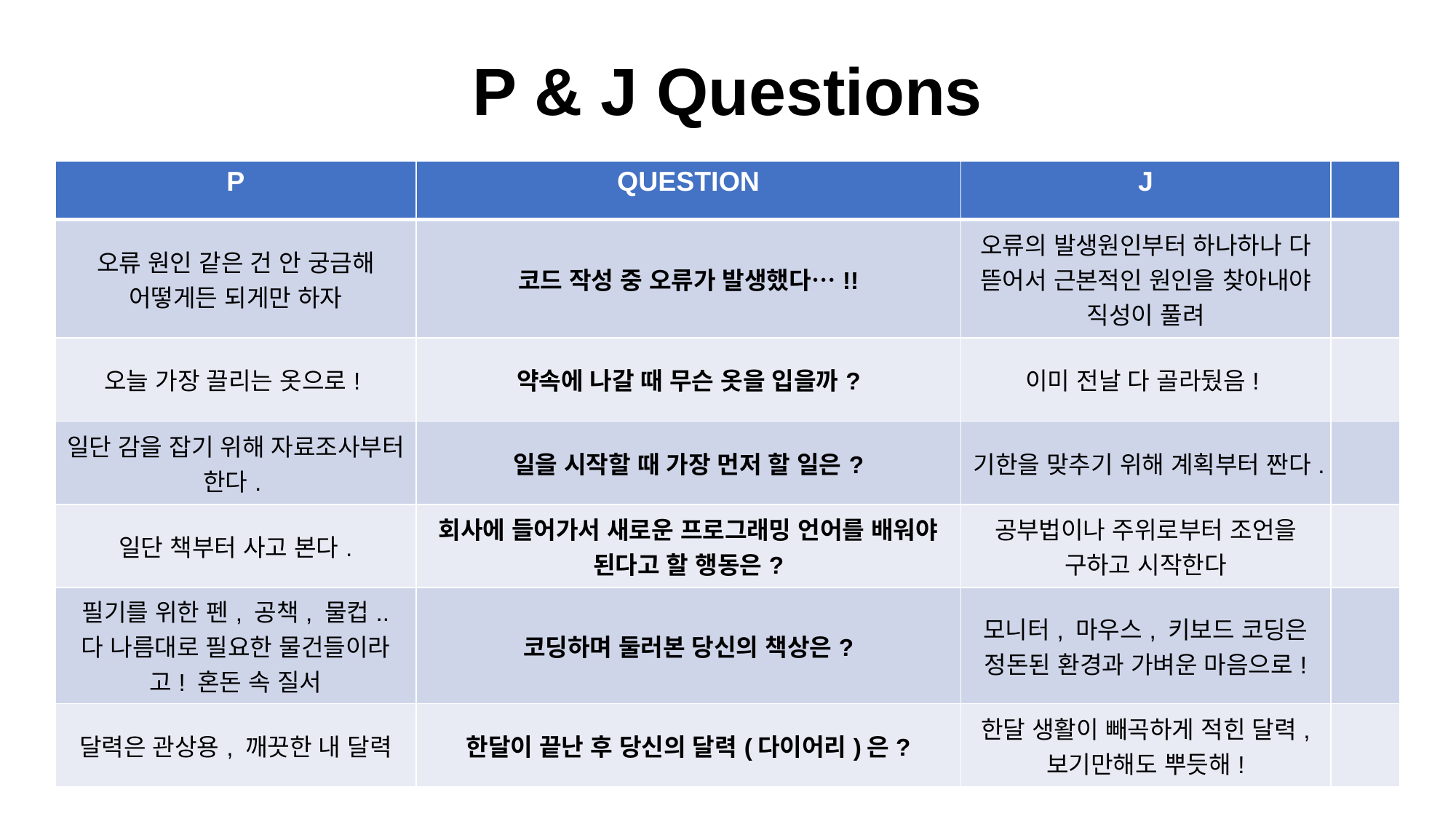

# P & J Questions
| P | QUESTION | J |  |
| --- | --- | --- | --- |
| 오류 원인 같은 건 안 궁금해 어떻게든 되게만 하자 | 코드 작성 중 오류가 발생했다…!! | 오류의 발생원인부터 하나하나 다 뜯어서 근본적인 원인을 찾아내야 직성이 풀려 |  |
| 오늘 가장 끌리는 옷으로! | 약속에 나갈 때 무슨 옷을 입을까? | 이미 전날 다 골라뒀음! |  |
| 일단 감을 잡기 위해 자료조사부터 한다. | 일을 시작할 때 가장 먼저 할 일은? | 기한을 맞추기 위해 계획부터 짠다. |  |
| 일단 책부터 사고 본다. | 회사에 들어가서 새로운 프로그래밍 언어를 배워야 된다고 할 행동은? | 공부법이나 주위로부터 조언을 구하고 시작한다 |  |
| 필기를 위한 펜, 공책, 물컵.. 다 나름대로 필요한 물건들이라고! 혼돈 속 질서 | 코딩하며 둘러본 당신의 책상은? | 모니터, 마우스, 키보드 코딩은 정돈된 환경과 가벼운 마음으로! |  |
| 달력은 관상용, 깨끗한 내 달력 | 한달이 끝난 후 당신의 달력(다이어리)은? | 한달 생활이 빼곡하게 적힌 달력, 보기만해도 뿌듯해! |  |